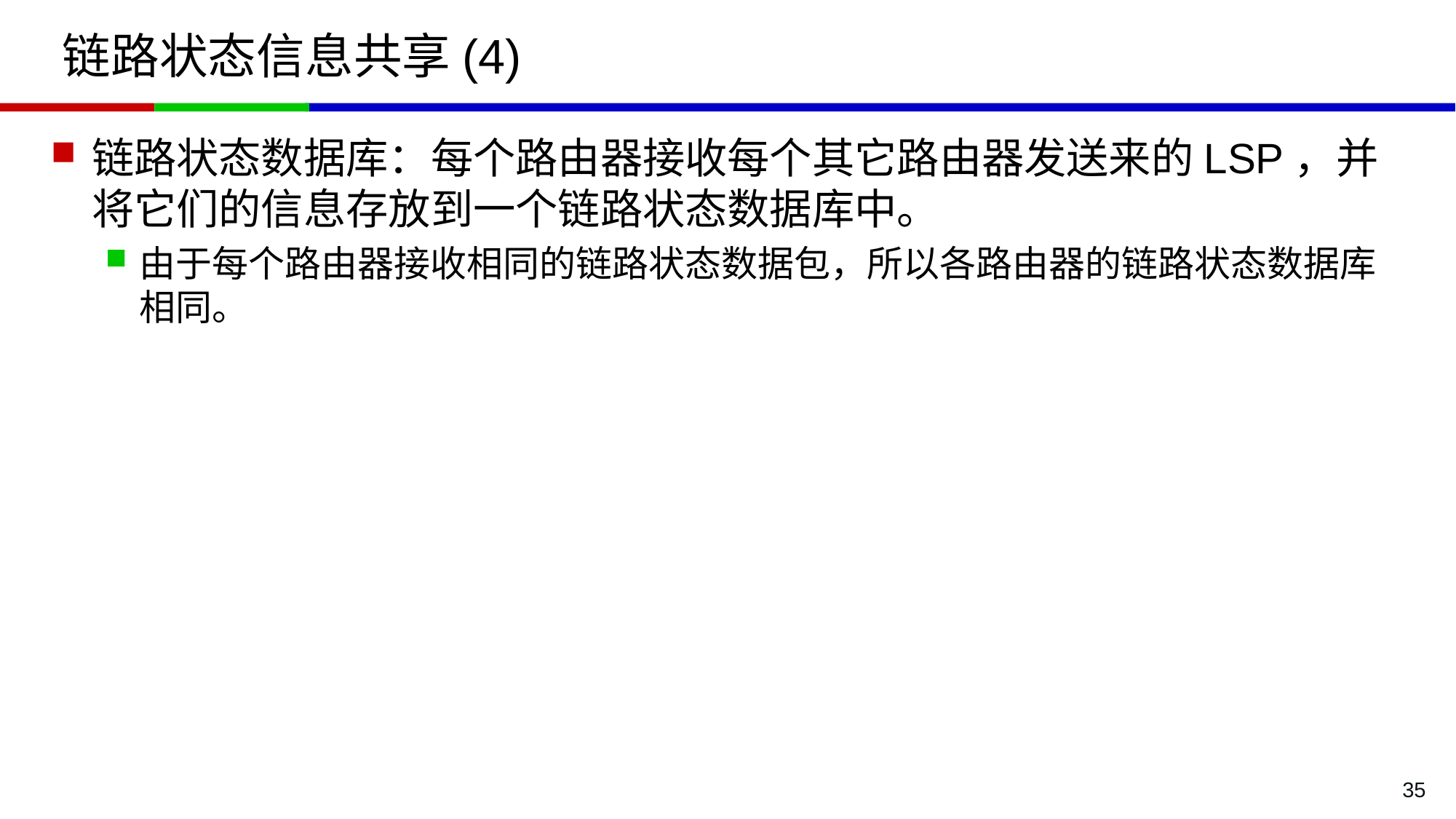

# 链路状态信息共享(4)
链路状态数据库：每个路由器接收每个其它路由器发送来的LSP，并将它们的信息存放到一个链路状态数据库中。
由于每个路由器接收相同的链路状态数据包，所以各路由器的链路状态数据库相同。
35